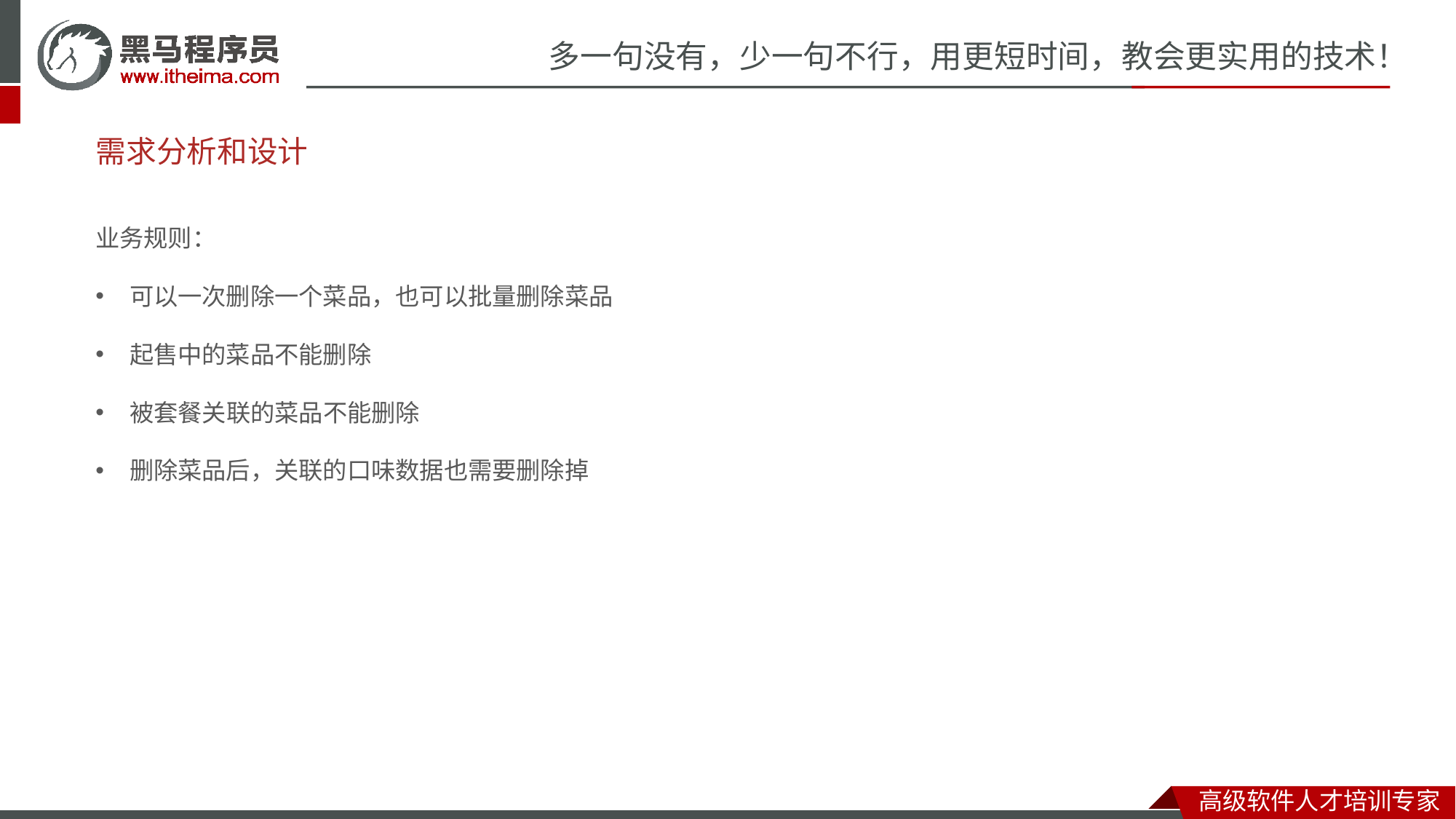

# 需求分析和设计
业务规则：
可以一次删除一个菜品，也可以批量删除菜品
起售中的菜品不能删除
被套餐关联的菜品不能删除
删除菜品后，关联的口味数据也需要删除掉